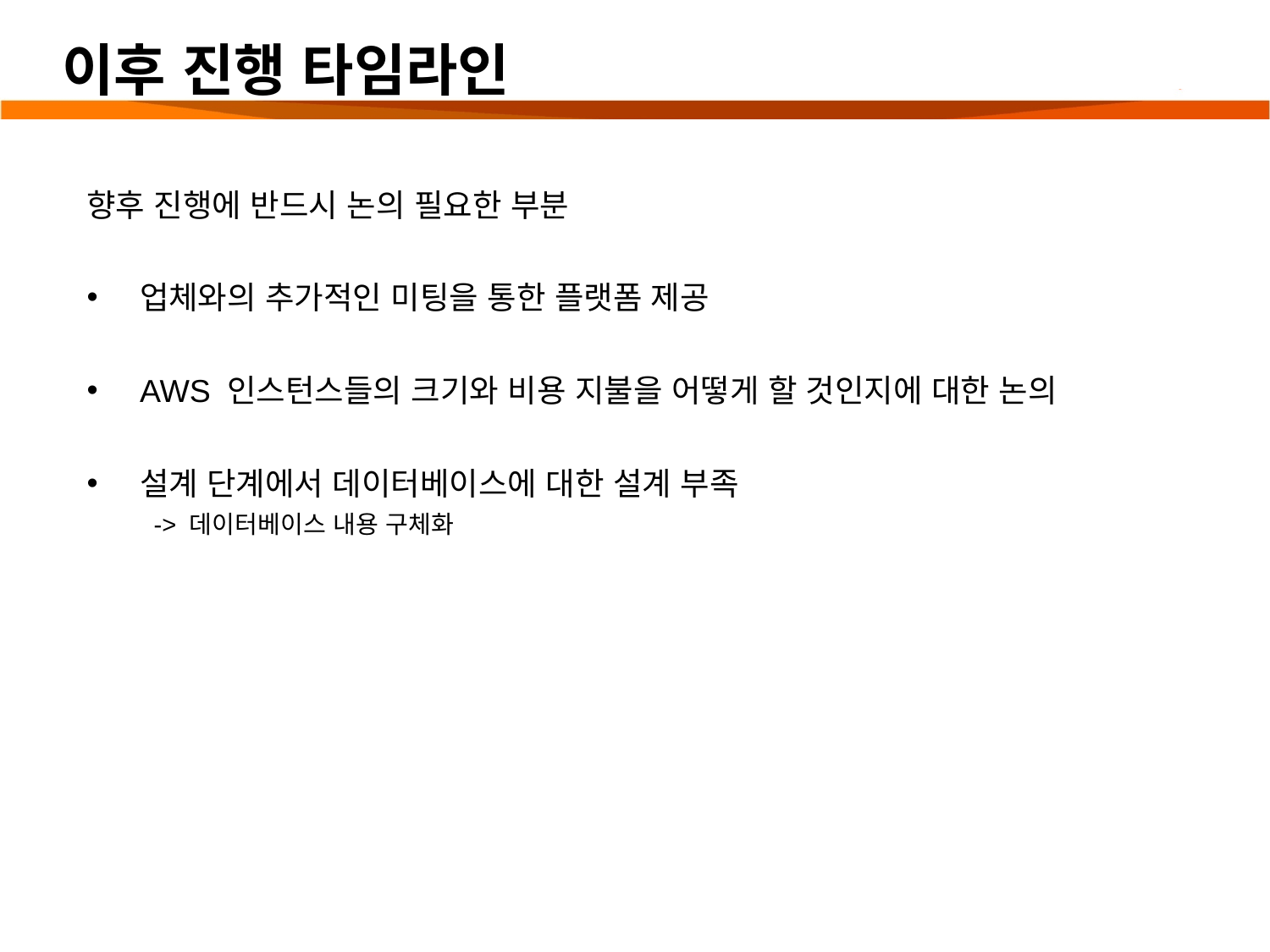

# 이후 진행 타임라인
향후 진행에 반드시 논의 필요한 부분

업체와의 추가적인 미팅을 통한 플랫폼 제공

AWS 인스턴스들의 크기와 비용 지불을 어떻게 할 것인지에 대한 논의

설계 단계에서 데이터베이스에 대한 설계 부족
-> 데이터베이스 내용 구체화